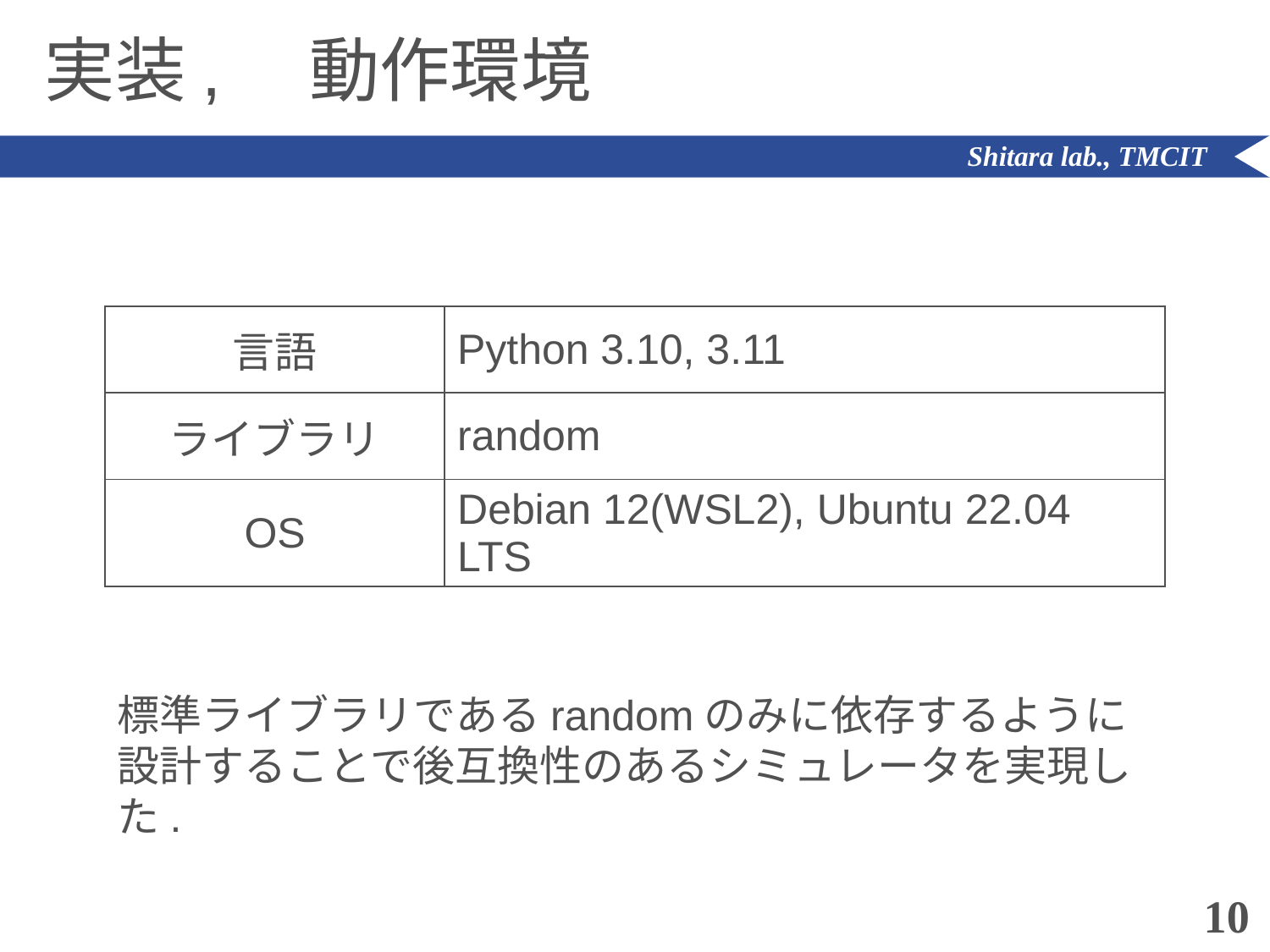

# 実装,　動作環境
| 言語 | Python 3.10, 3.11 |
| --- | --- |
| ライブラリ | random |
| OS | Debian 12(WSL2), Ubuntu 22.04 LTS |
標準ライブラリであるrandomのみに依存するように
設計することで後互換性のあるシミュレータを実現した.
10